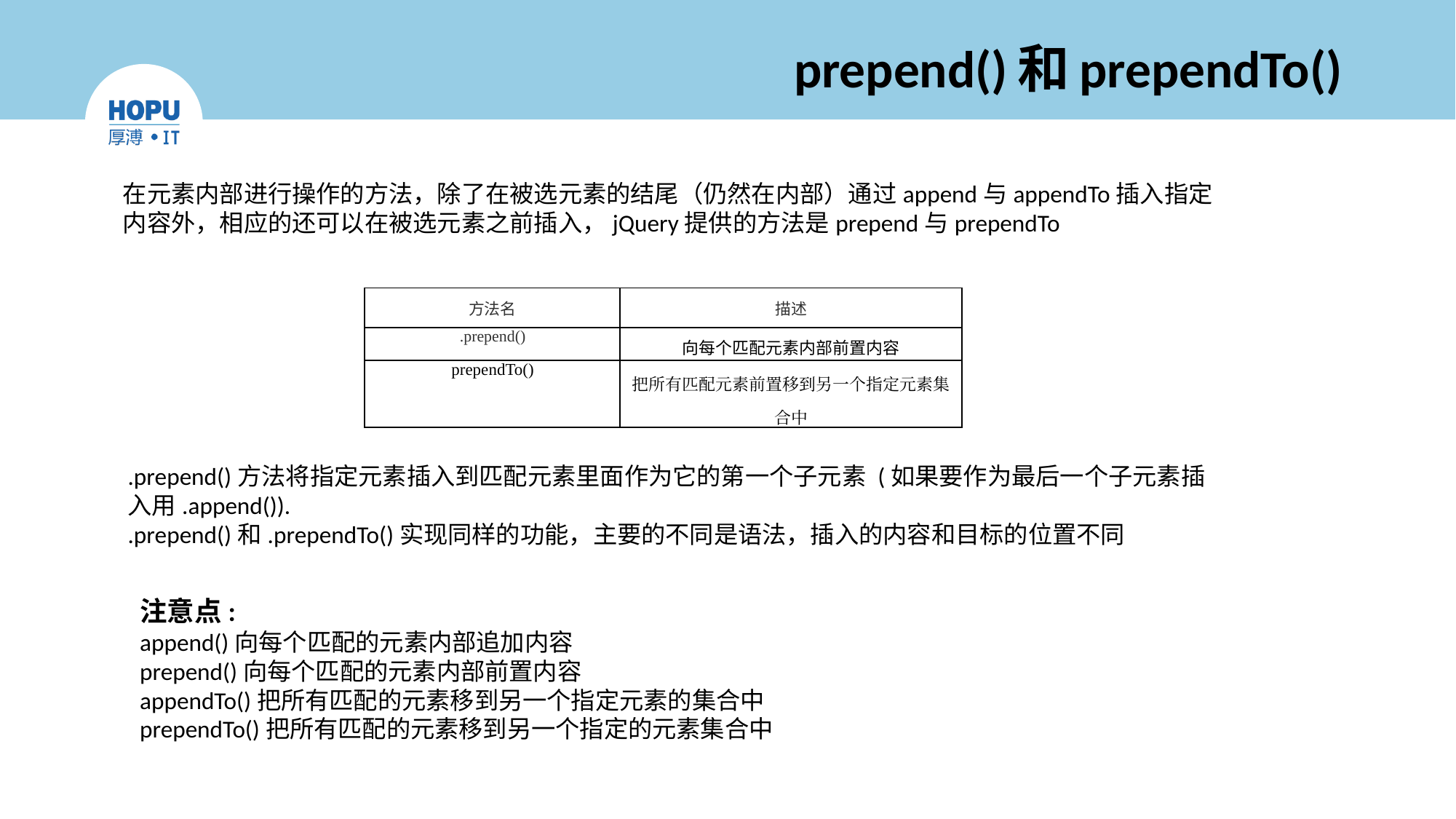

# prepend()和prependTo()
在元素内部进行操作的方法，除了在被选元素的结尾（仍然在内部）通过append与appendTo插入指定内容外，相应的还可以在被选元素之前插入，jQuery提供的方法是prepend与prependTo
| 方法名 | 描述 |
| --- | --- |
| .prepend() | 向每个匹配元素内部前置内容 |
| prependTo() | 把所有匹配元素前置移到另一个指定元素集合中 |

.prepend()方法将指定元素插入到匹配元素里面作为它的第一个子元素 (如果要作为最后一个子元素插入用.append()).
.prepend()和.prependTo()实现同样的功能，主要的不同是语法，插入的内容和目标的位置不同
注意点:
append()向每个匹配的元素内部追加内容
prepend()向每个匹配的元素内部前置内容
appendTo()把所有匹配的元素移到另一个指定元素的集合中
prependTo()把所有匹配的元素移到另一个指定的元素集合中